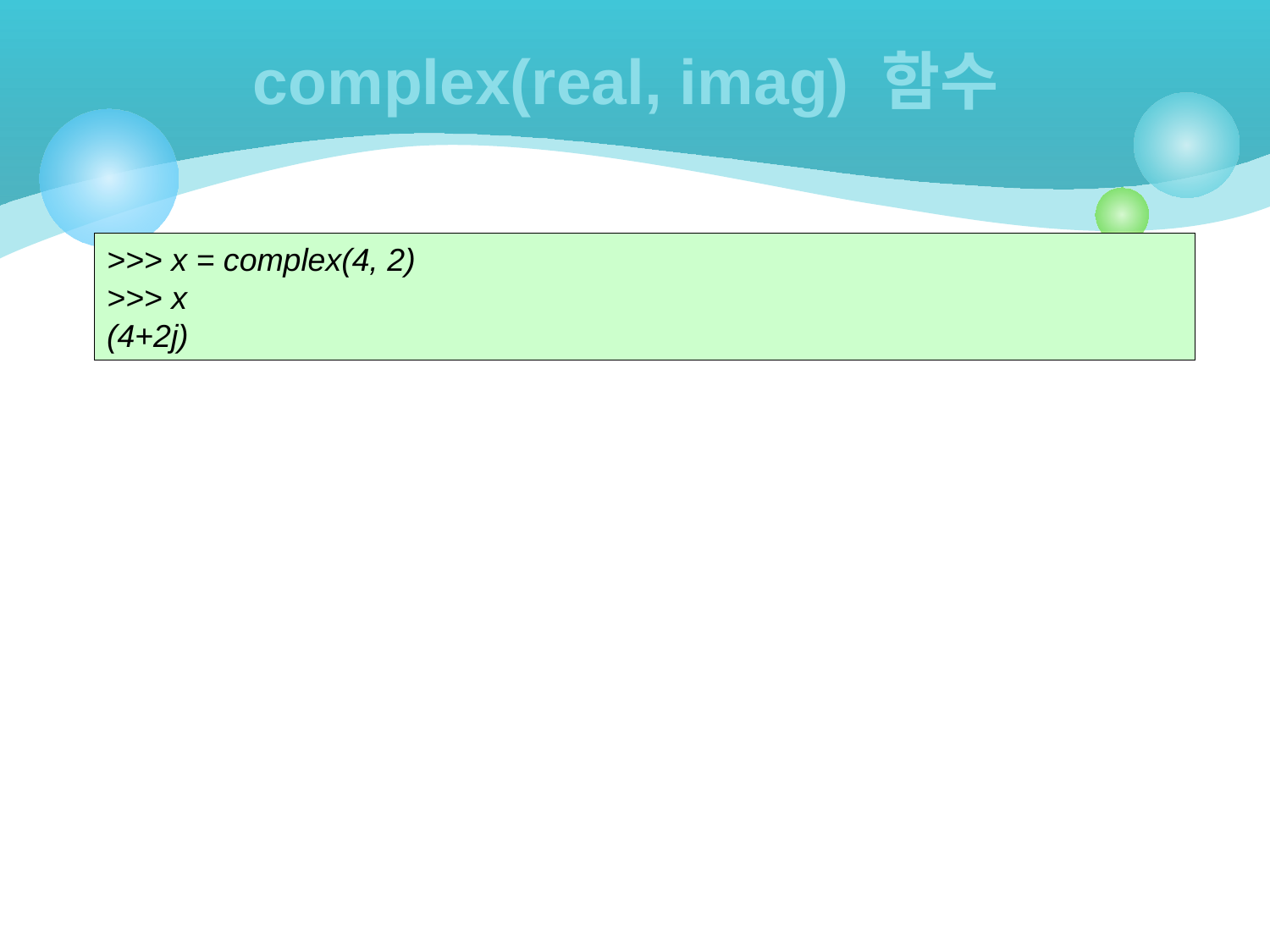

# complex(real, imag) 함수
>>> x = complex(4, 2)
>>> x
(4+2j)